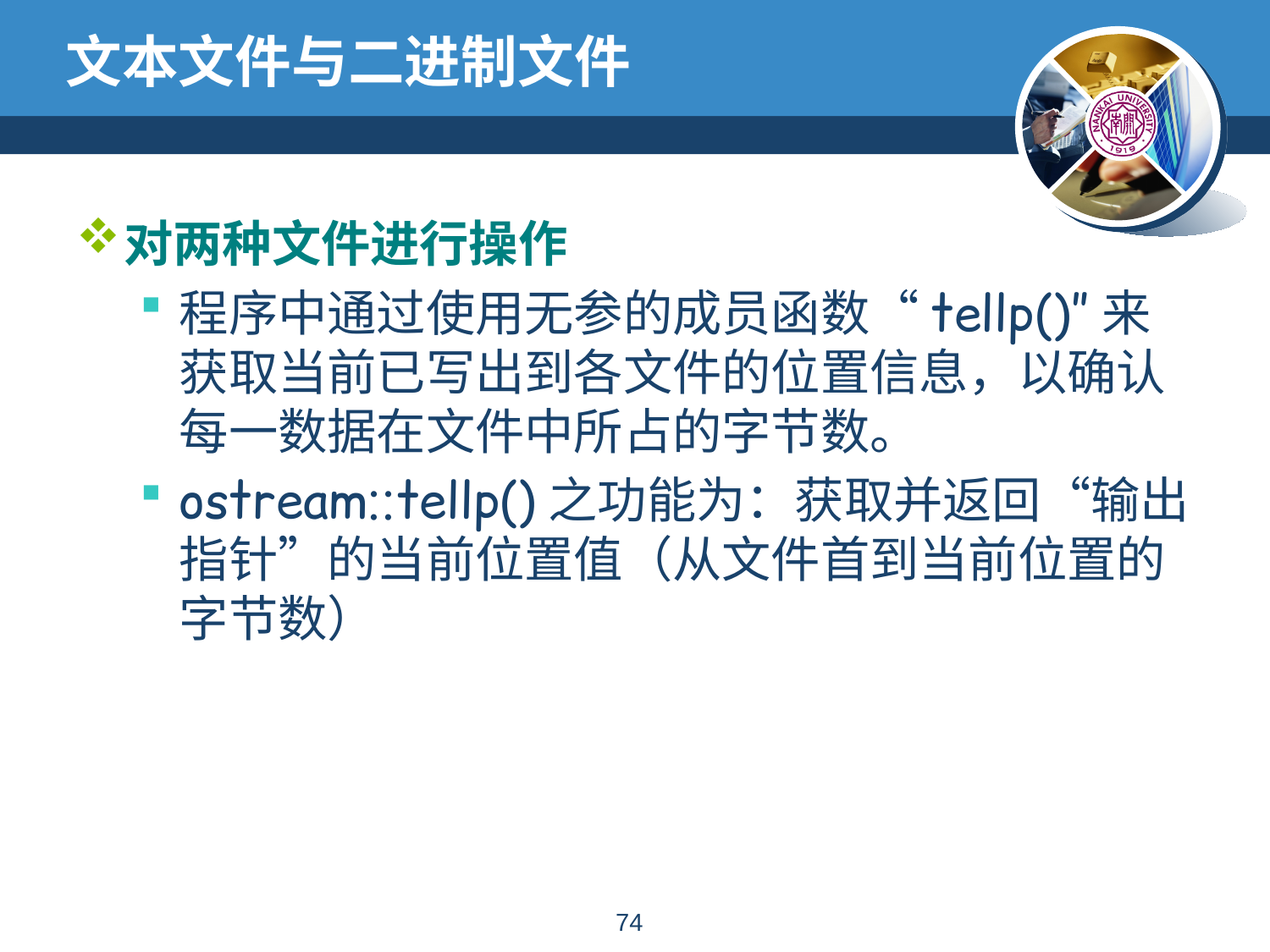

# 文本文件与二进制文件
对两种文件进行操作
程序中通过使用无参的成员函数“tellp()”来获取当前已写出到各文件的位置信息，以确认每一数据在文件中所占的字节数。
ostream::tellp()之功能为：获取并返回“输出指针”的当前位置值（从文件首到当前位置的字节数）

74